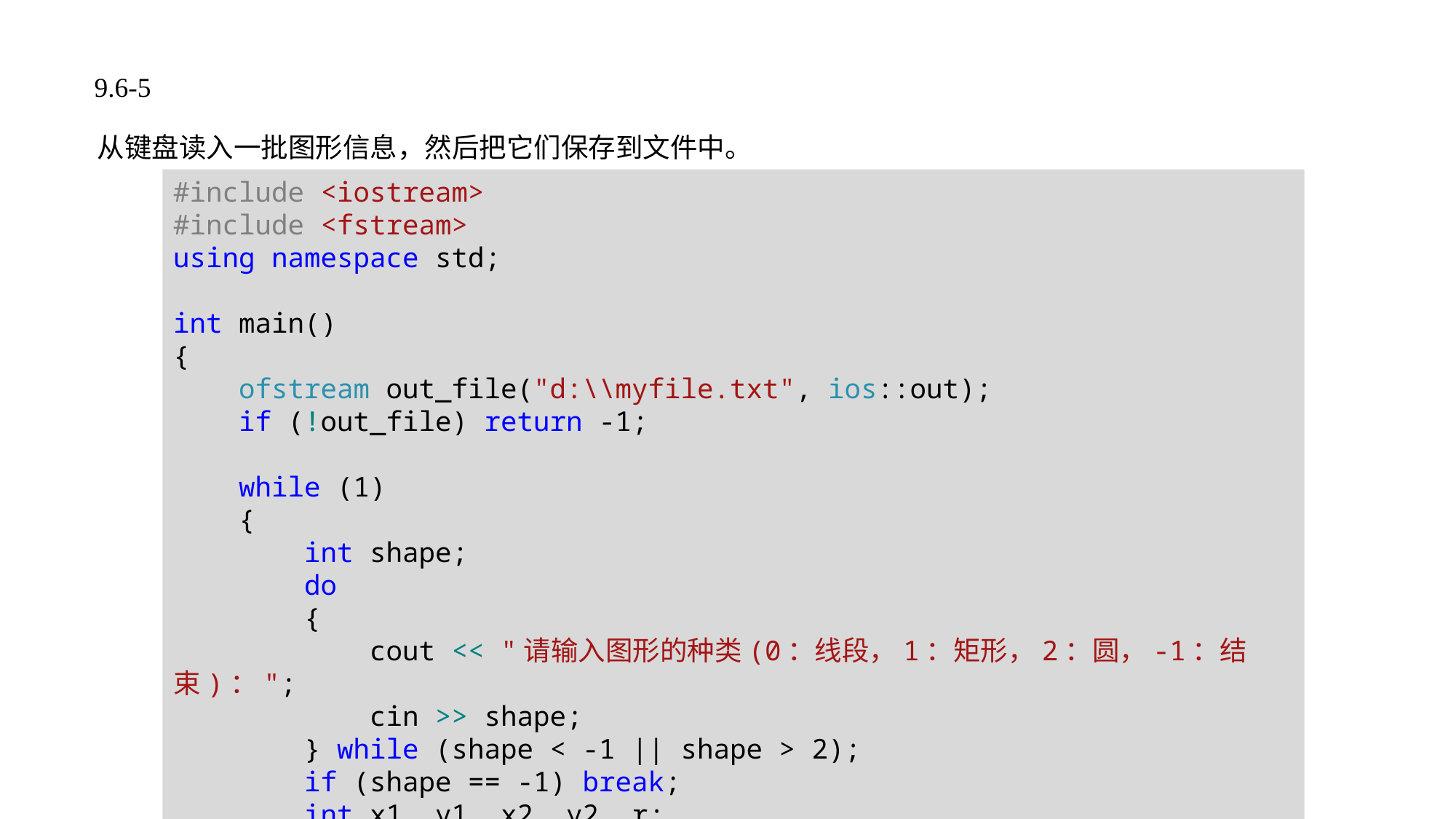

9.6-5
从键盘读入一批图形信息，然后把它们保存到文件中。
#include <iostream>
#include <fstream>
using namespace std;

int main()
{
    ofstream out_file("d:\\myfile.txt", ios::out);
    if (!out_file) return -1;

    while (1)
    {
        int shape;
        do
        {
            cout << "请输入图形的种类(0：线段，1：矩形，2：圆，-1：结束)：";
            cin >> shape;
        } while (shape < -1 || shape > 2);
        if (shape == -1) break;
        int x1, y1, x2, y2, r;